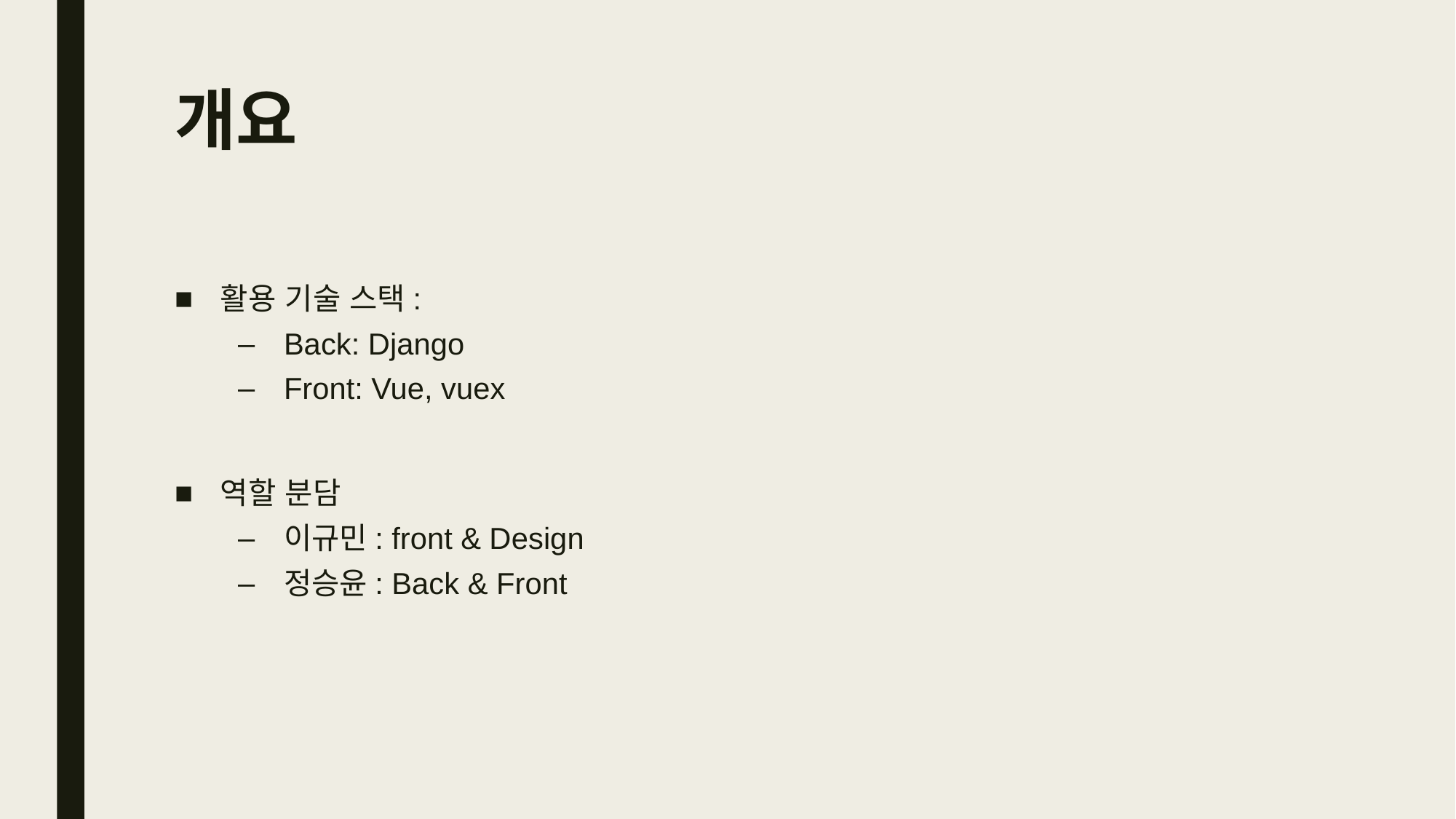

# 개요
활용 기술 스택:
Back: Django
Front: Vue, vuex

역할 분담
이규민: front & Design
정승윤: Back & Front